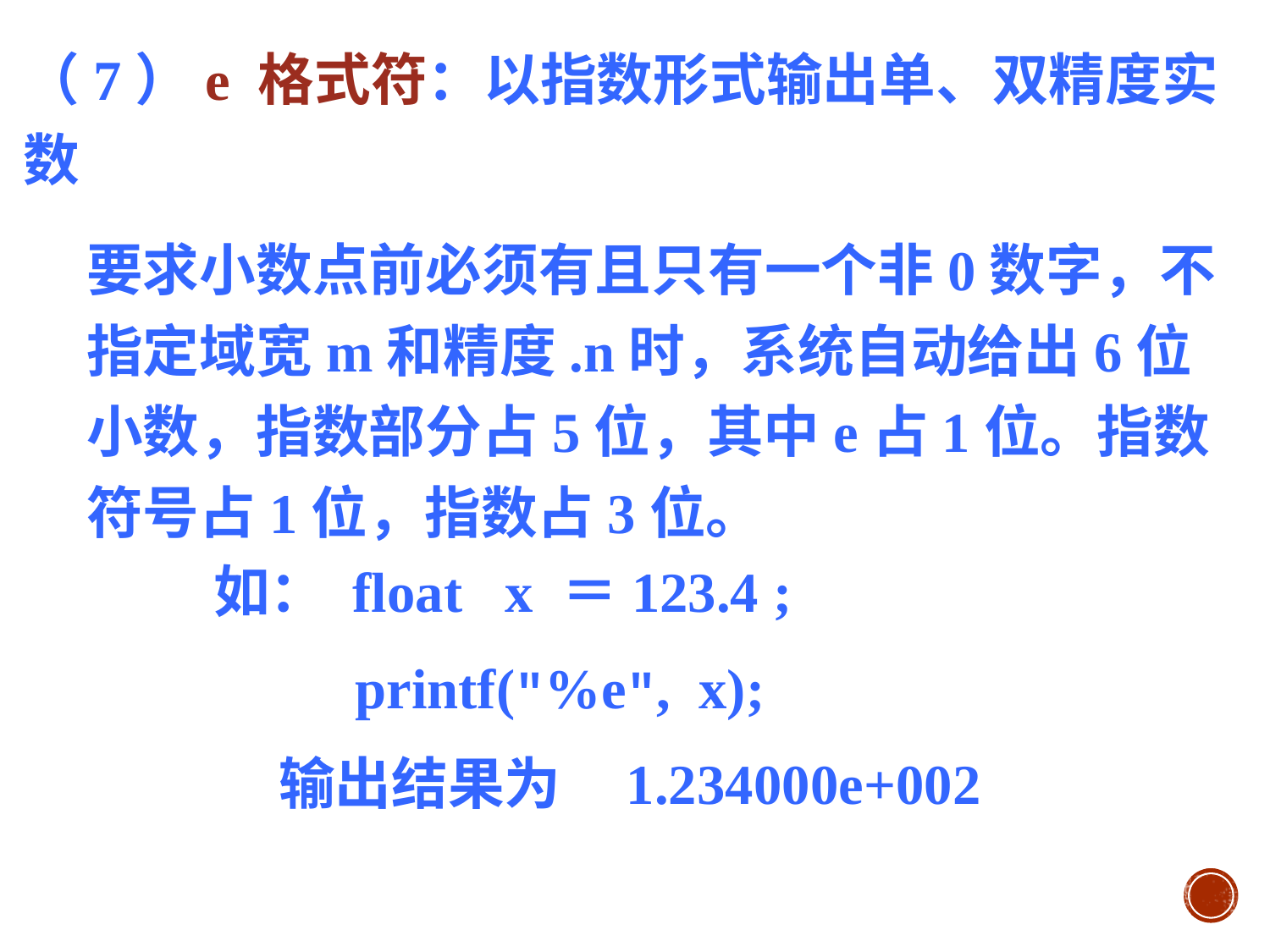

（7）e 格式符：以指数形式输出单、双精度实数
要求小数点前必须有且只有一个非0数字，不指定域宽m和精度.n时，系统自动给出6位小数，指数部分占5位，其中e占1位。指数符号占1位，指数占3位。
如： float   x ＝123.4 ;
          printf("%e",  x);
    输出结果为    1.234000e+002